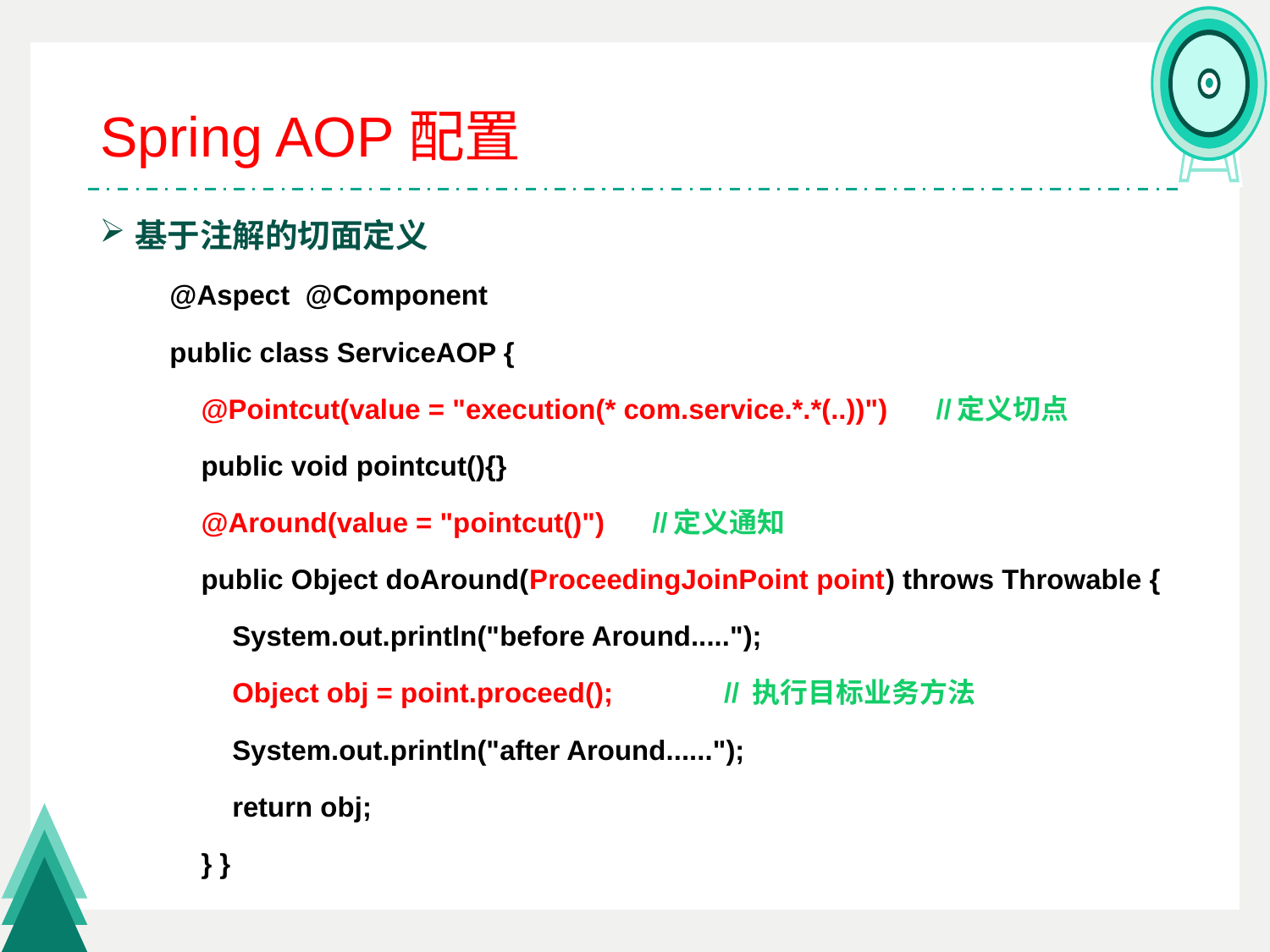

# Spring AOP配置
基于注解的切面定义
@Aspect  @Component
public class ServiceAOP {
    @Pointcut(value = "execution(* com.service.*.*(..))")      //定义切点
    public void pointcut(){}
    @Around(value = "pointcut()")      //定义通知
    public Object doAround(ProceedingJoinPoint point) throws Throwable {
        System.out.println("before Around.....");
        Object obj = point.proceed();              // 执行目标业务方法
        System.out.println("after Around......");
        return obj;
    } }